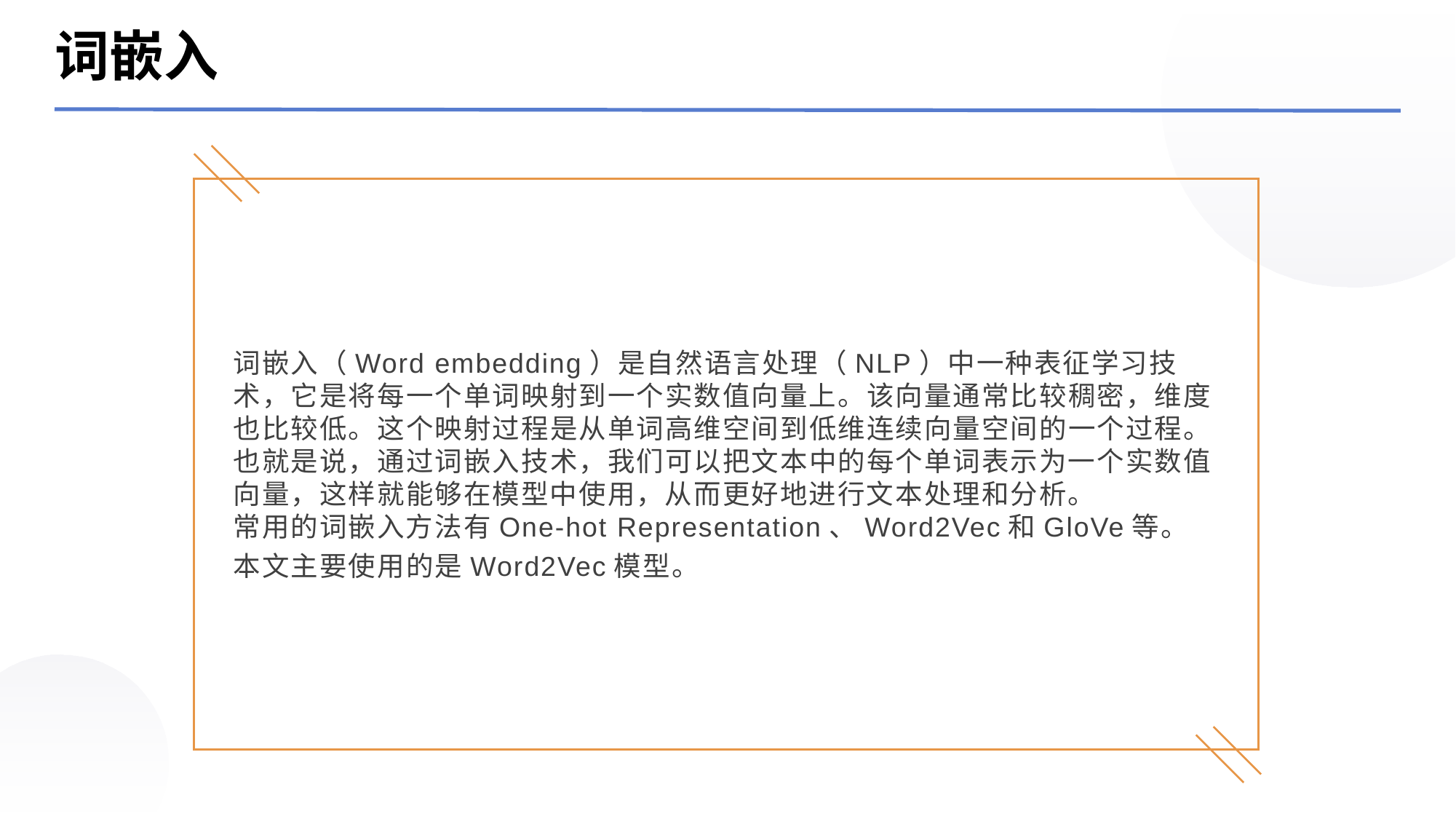

词嵌入

词嵌入（Word embedding）是自然语言处理（NLP）中一种表征学习技术，它是将每一个单词映射到一个实数值向量上。该向量通常比较稠密，维度也比较低。这个映射过程是从单词高维空间到低维连续向量空间的一个过程。也就是说，通过词嵌入技术，我们可以把文本中的每个单词表示为一个实数值向量，这样就能够在模型中使用，从而更好地进行文本处理和分析。
常用的词嵌入方法有One-hot Representation、Word2Vec和GloVe等。
本文主要使用的是Word2Vec模型。